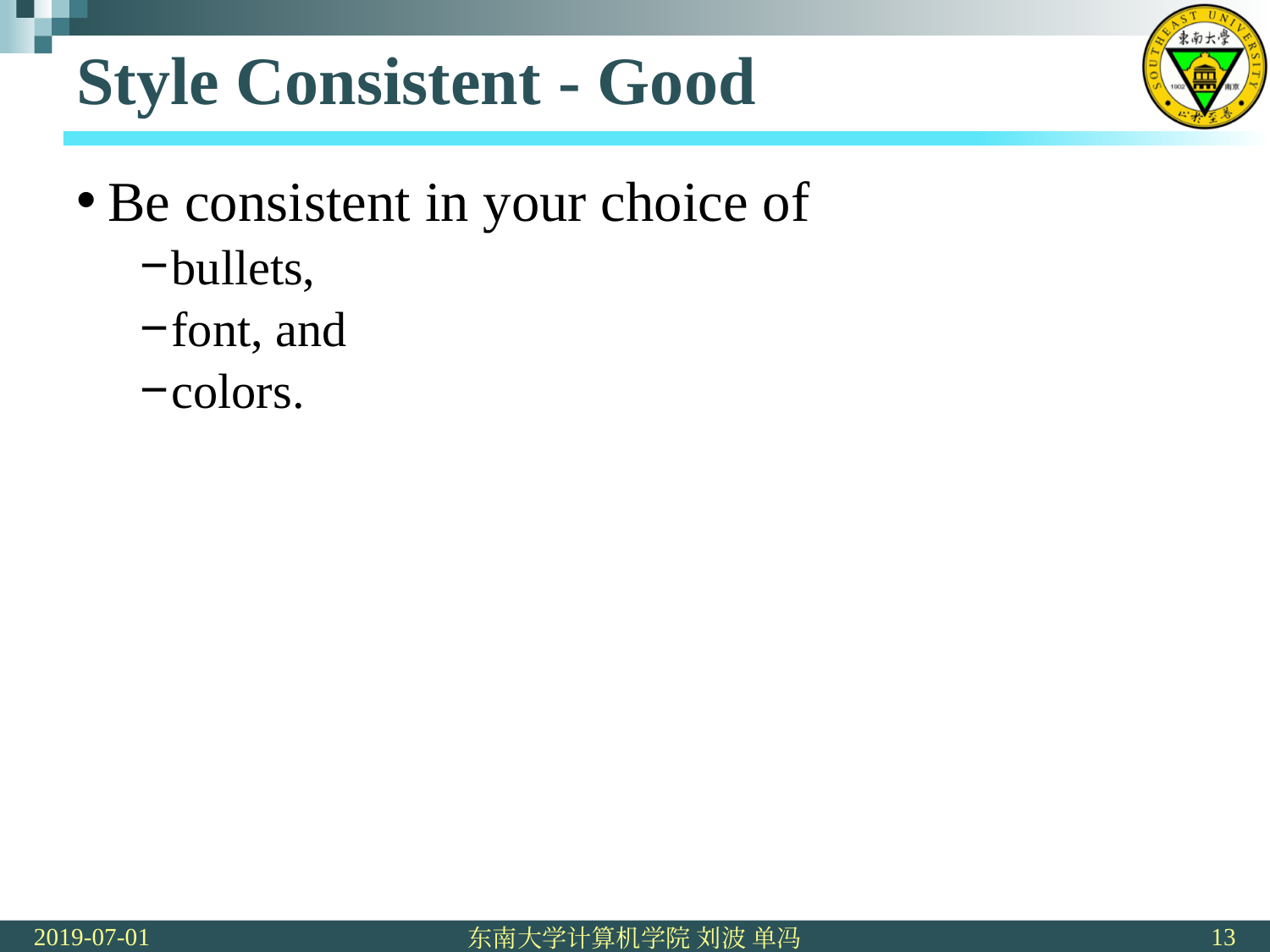

# Style Consistent - Good
Be consistent in your choice of
bullets,
font, and
colors.

2019-07-01
13
东南大学计算机学院 刘波 单冯